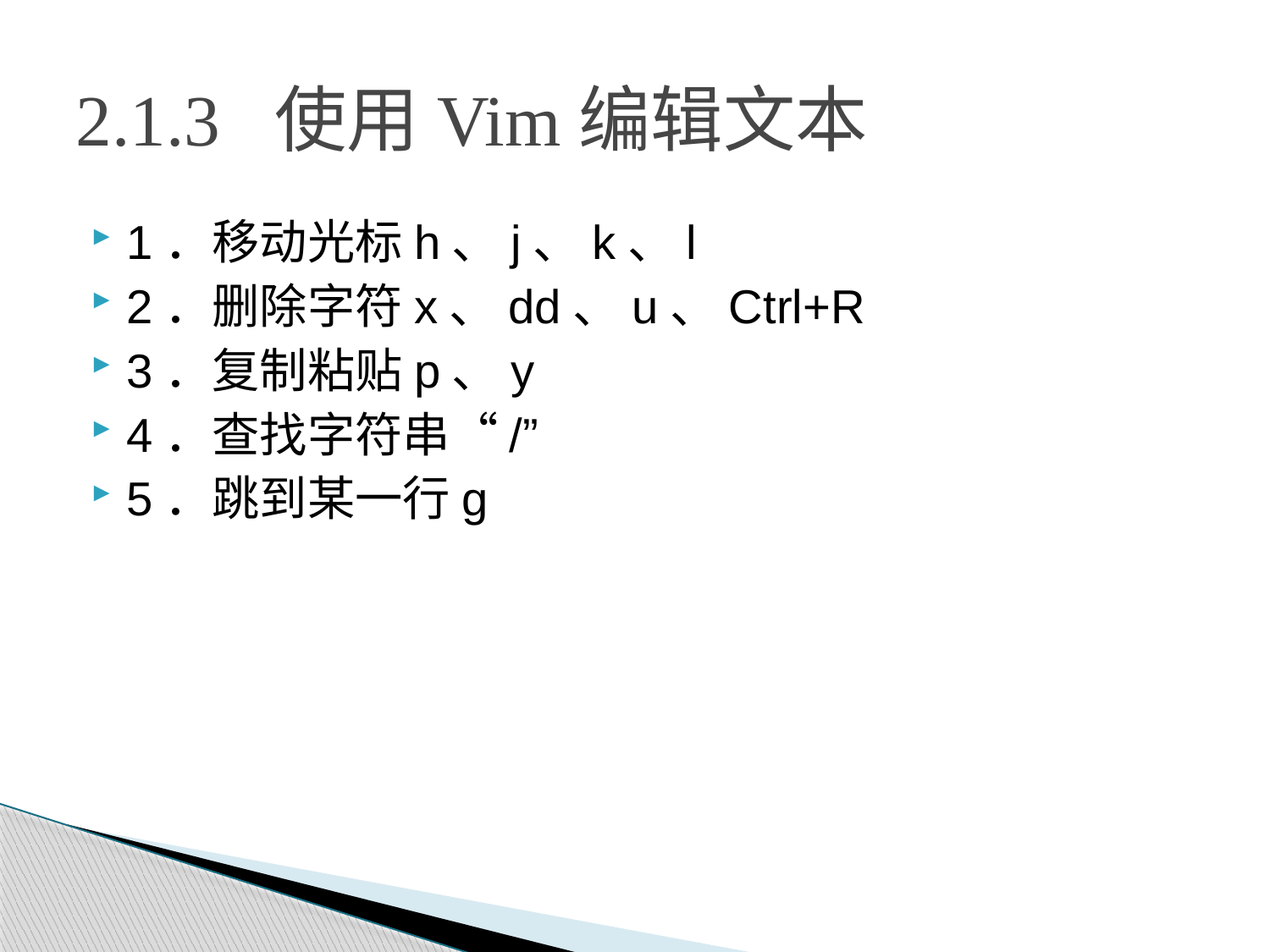

# 2.1.3  使用Vim编辑文本
1．移动光标h、j、k、l
2．删除字符x、dd、u、Ctrl+R
3．复制粘贴p、y
4．查找字符串“/”
5．跳到某一行g